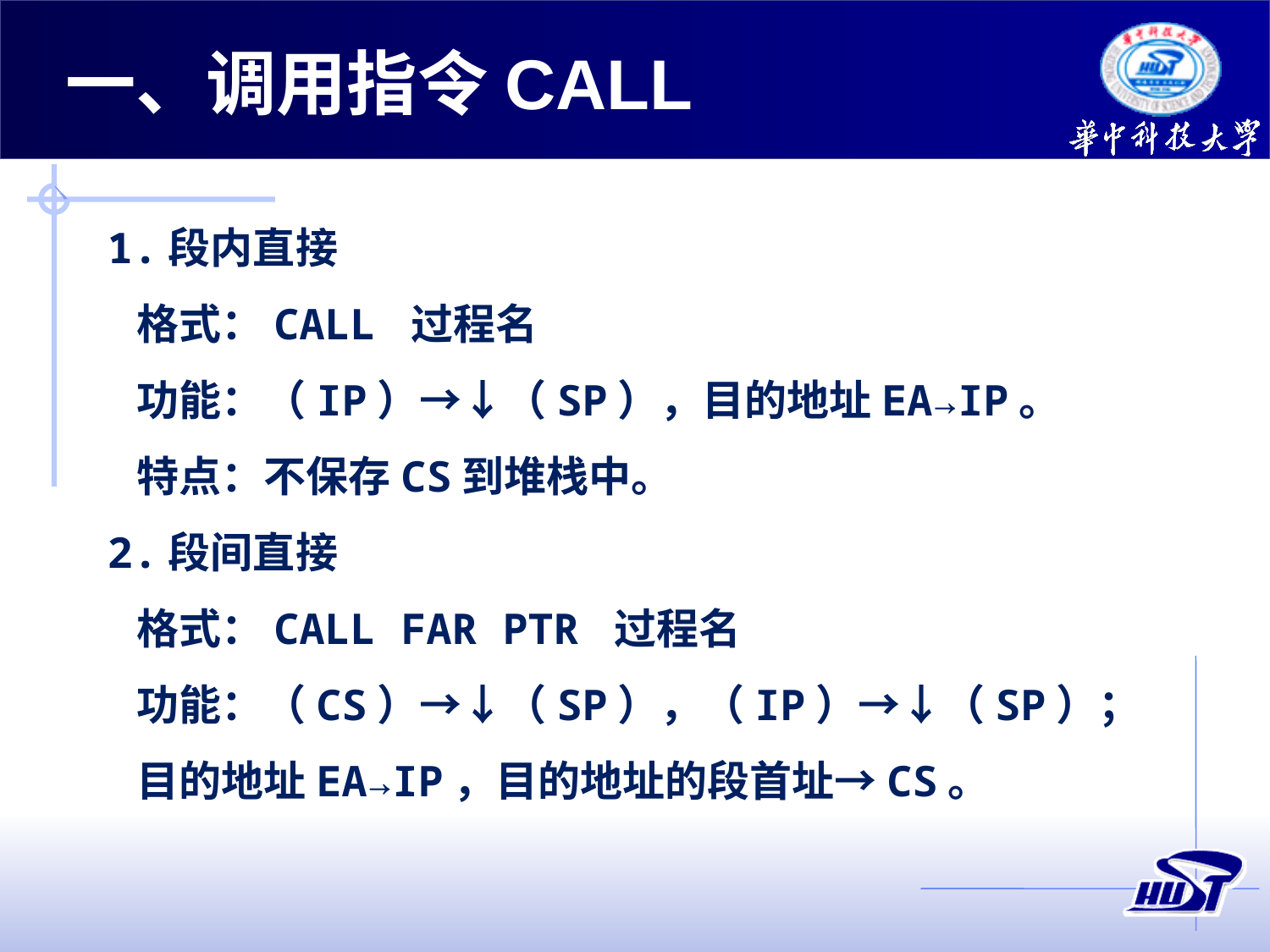

一、调用指令CALL
1.段内直接
  格式：CALL 过程名
  功能：（IP）→↓（SP），目的地址EA→IP。
  特点：不保存CS到堆栈中。
2.段间直接
  格式：CALL FAR PTR 过程名
  功能：（CS）→↓（SP），（IP）→↓（SP）；
  目的地址EA→IP，目的地址的段首址→CS。